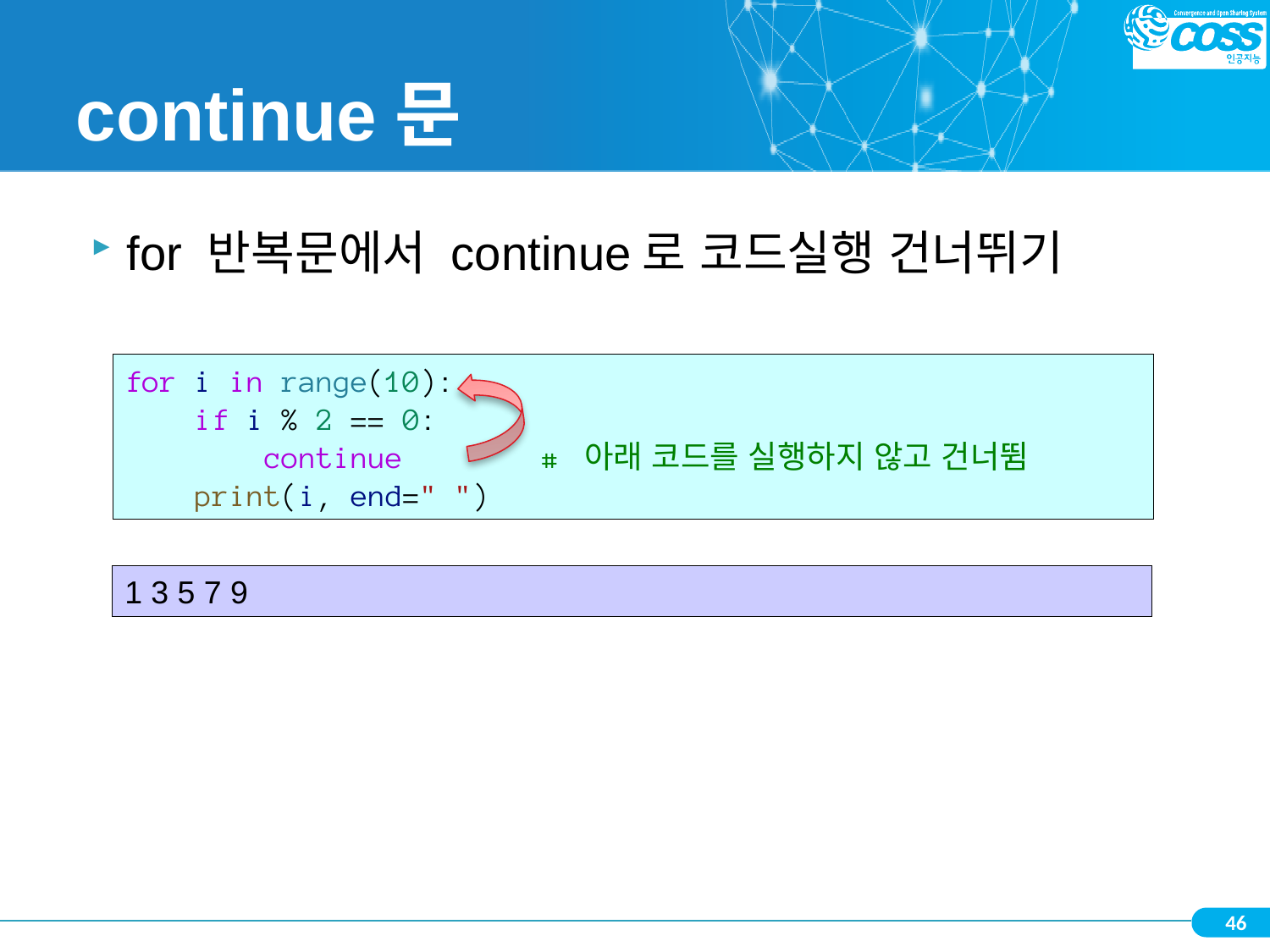

# continue문
for 반복문에서 continue로 코드실행 건너뛰기

for i in range(10):
    if i % 2 == 0:
        continue        # 아래 코드를 실행하지 않고 건너뜀
    print(i, end=" ")

1 3 5 7 9